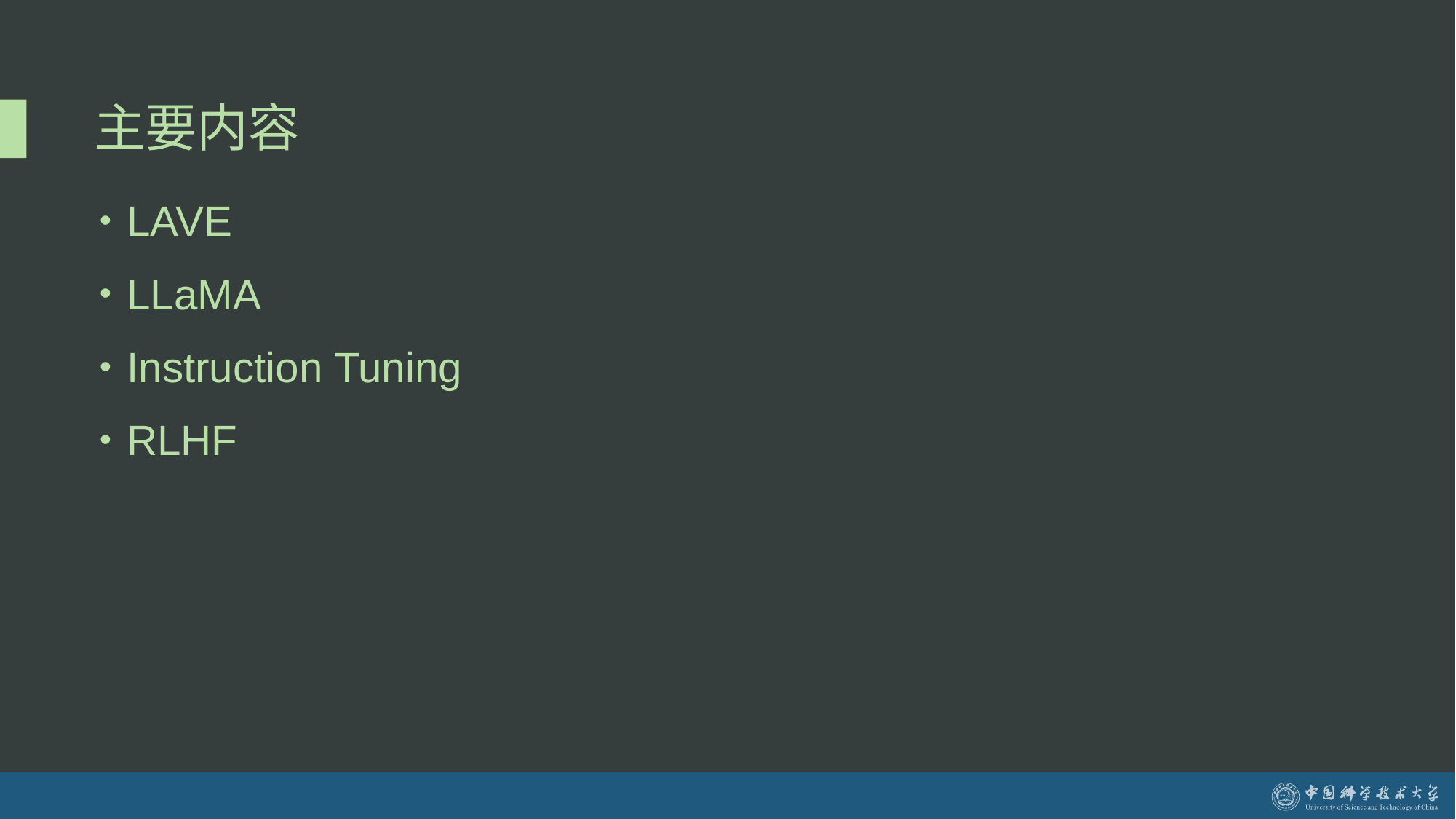

# 主要内容
LAVE
LLaMA
Instruction Tuning
RLHF